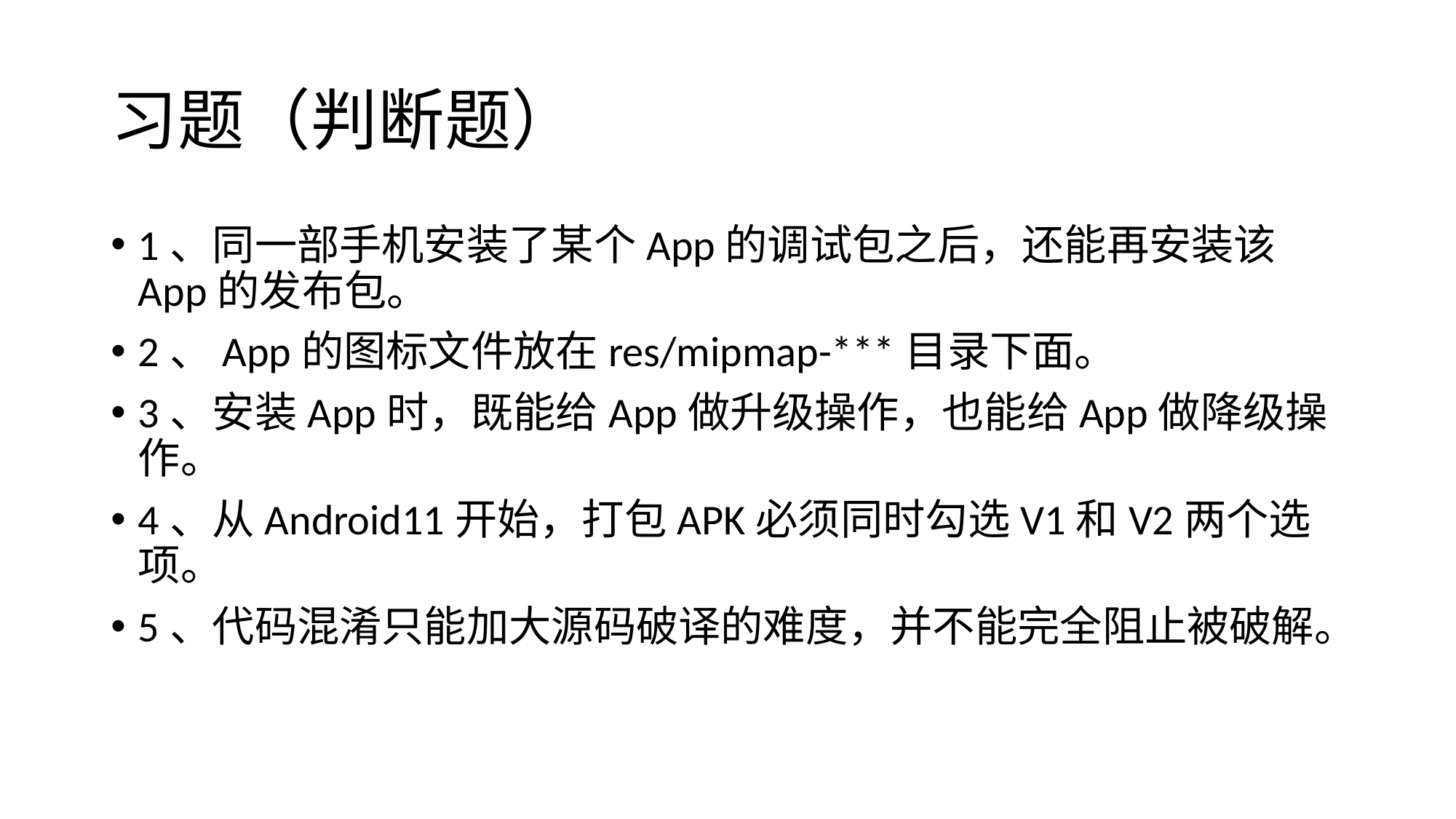

# 习题（判断题）
1、同一部手机安装了某个App的调试包之后，还能再安装该App的发布包。
2、App的图标文件放在res/mipmap-***目录下面。
3、安装App时，既能给App做升级操作，也能给App做降级操作。
4、从Android11开始，打包APK必须同时勾选V1和V2两个选项。
5、代码混淆只能加大源码破译的难度，并不能完全阻止被破解。